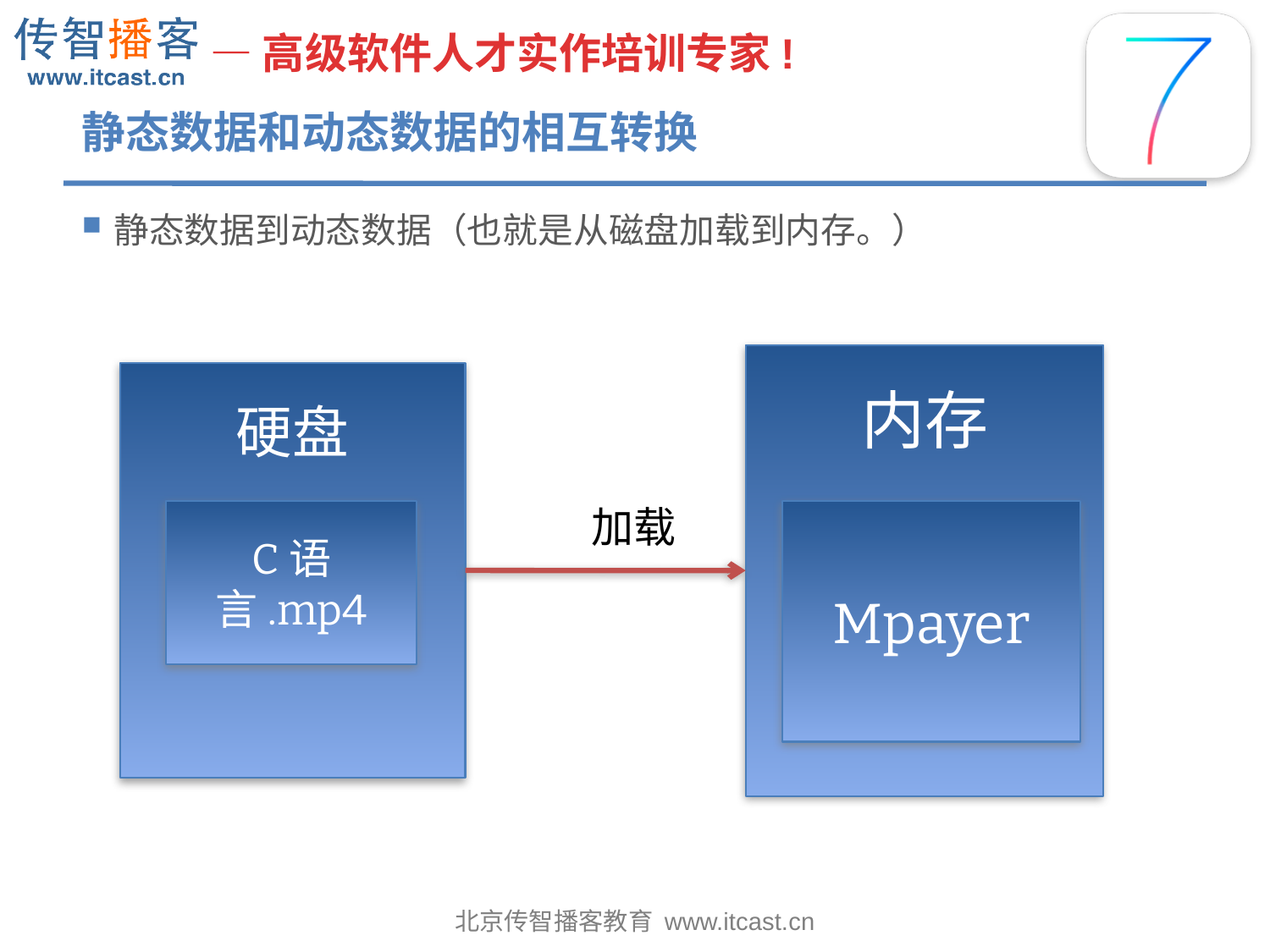

# 静态数据和动态数据的相互转换
静态数据到动态数据（也就是从磁盘加载到内存。）
内存

硬盘

加载
C语言.mp4
Mpayer